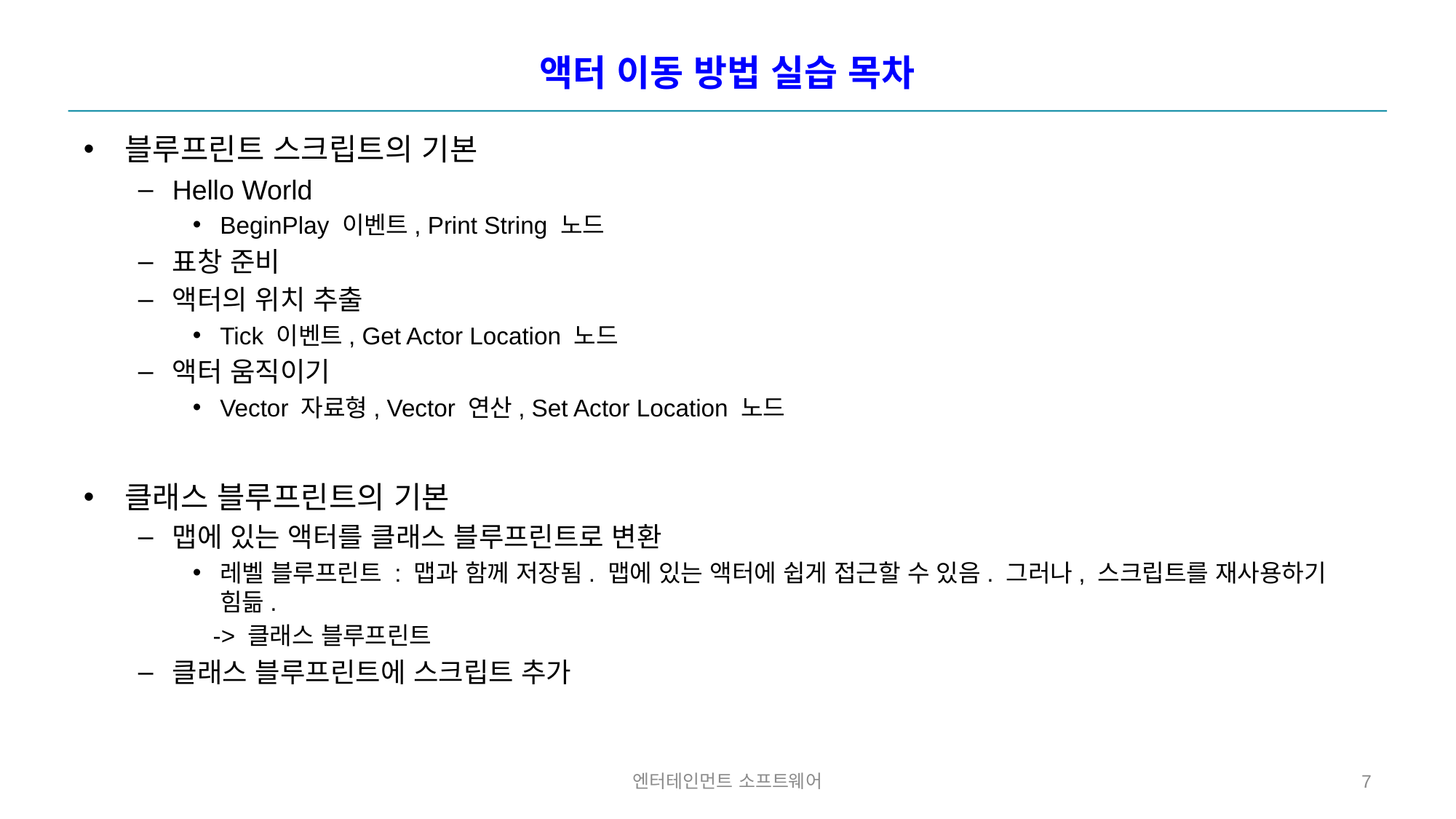

# 액터 이동 방법 실습 목차
블루프린트 스크립트의 기본
Hello World
BeginPlay 이벤트, Print String 노드
표창 준비
액터의 위치 추출
Tick 이벤트, Get Actor Location 노드
액터 움직이기
Vector 자료형, Vector 연산, Set Actor Location 노드

클래스 블루프린트의 기본
맵에 있는 액터를 클래스 블루프린트로 변환
레벨 블루프린트 : 맵과 함께 저장됨. 맵에 있는 액터에 쉽게 접근할 수 있음. 그러나, 스크립트를 재사용하기 힘듦.
   -> 클래스 블루프린트
클래스 블루프린트에 스크립트 추가

엔터테인먼트 소프트웨어
7